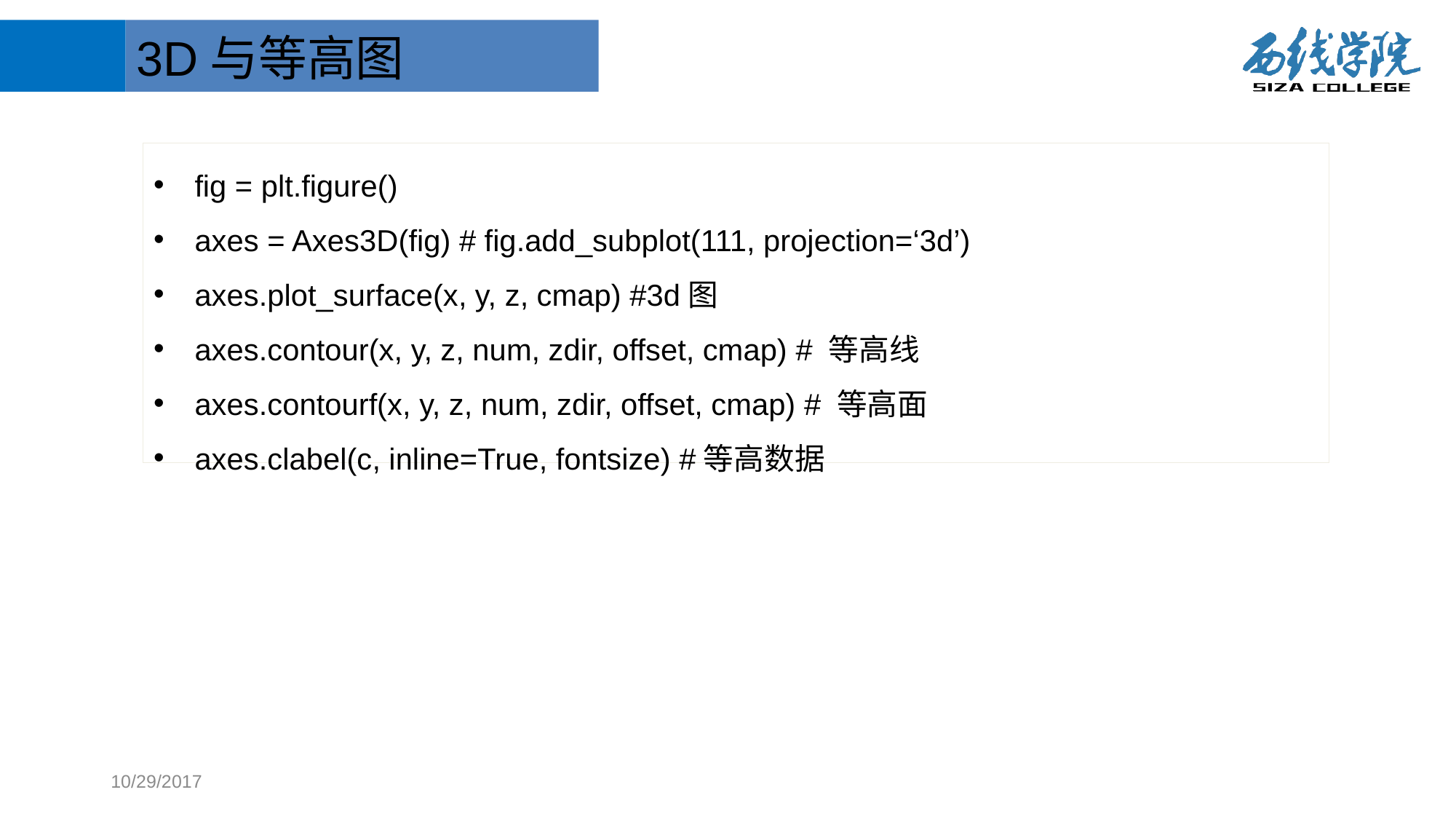

3D与等高图
fig = plt.figure()
axes = Axes3D(fig) # fig.add_subplot(111, projection=‘3d’)
axes.plot_surface(x, y, z, cmap) #3d图
axes.contour(x, y, z, num, zdir, offset, cmap) # 等高线
axes.contourf(x, y, z, num, zdir, offset, cmap) # 等高面
axes.clabel(c, inline=True, fontsize) #等高数据
10/29/2017